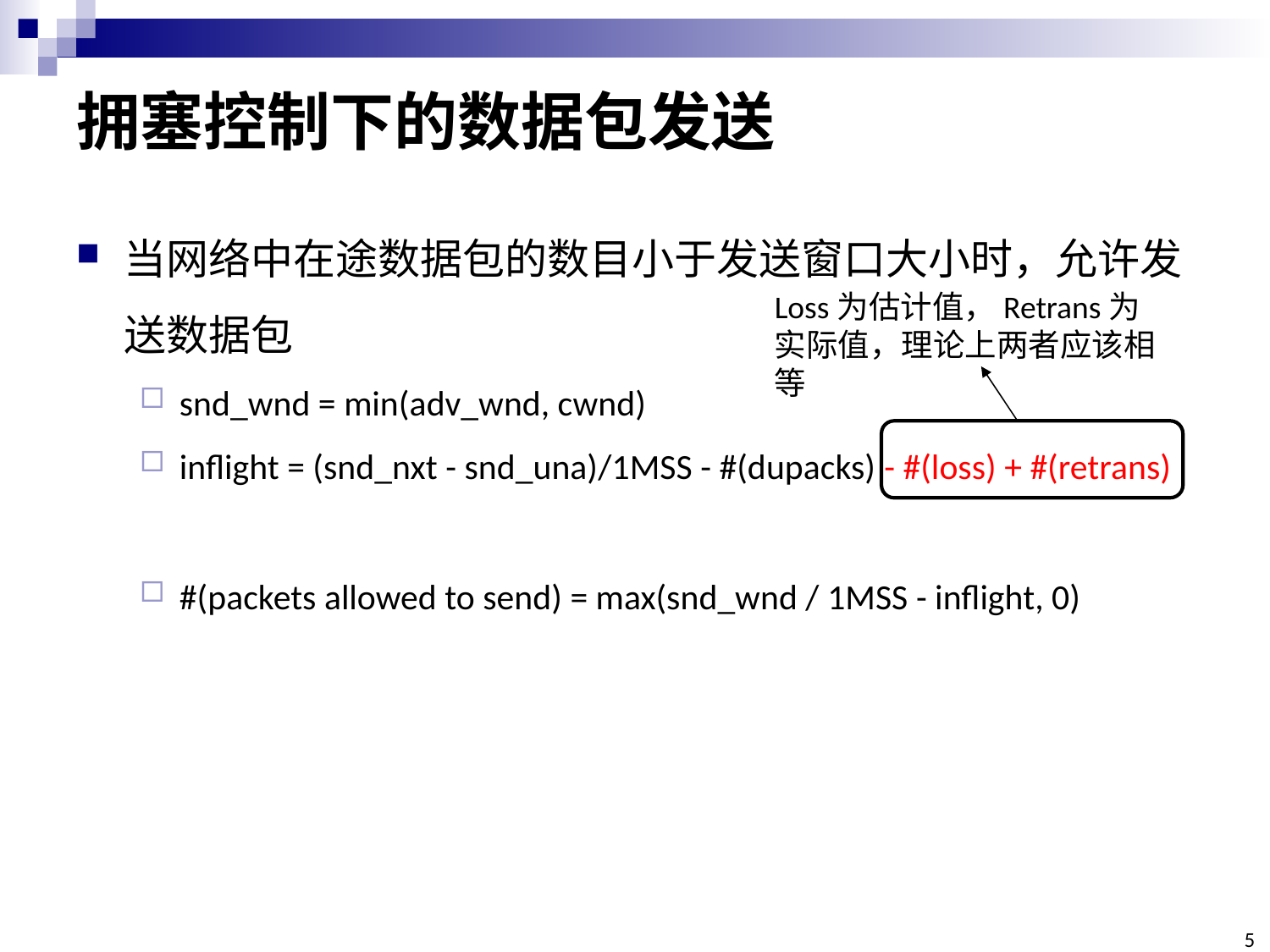

# 拥塞控制下的数据包发送
当网络中在途数据包的数目小于发送窗口大小时，允许发送数据包
snd_wnd = min(adv_wnd, cwnd)
inflight = (snd_nxt - snd_una)/1MSS - #(dupacks) - #(loss) + #(retrans)

#(packets allowed to send) = max(snd_wnd / 1MSS - inflight, 0)
Loss为估计值，Retrans为实际值，理论上两者应该相等

5